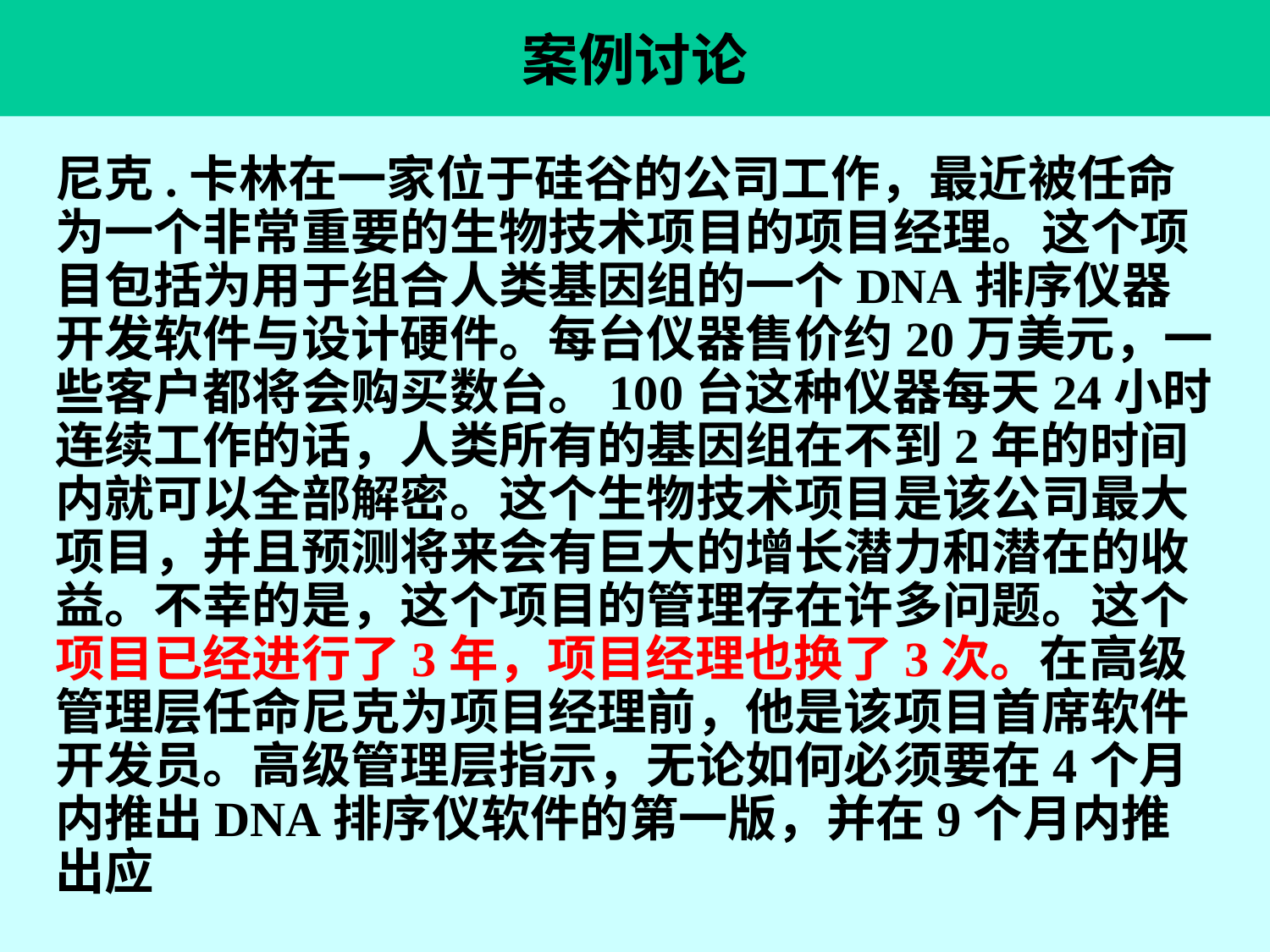

# 案例讨论
尼克.卡林在一家位于硅谷的公司工作，最近被任命为一个非常重要的生物技术项目的项目经理。这个项目包括为用于组合人类基因组的一个DNA排序仪器开发软件与设计硬件。每台仪器售价约20万美元，一些客户都将会购买数台。100台这种仪器每天24小时连续工作的话，人类所有的基因组在不到2年的时间内就可以全部解密。这个生物技术项目是该公司最大项目，并且预测将来会有巨大的增长潜力和潜在的收益。不幸的是，这个项目的管理存在许多问题。这个项目已经进行了3年，项目经理也换了3次。在高级管理层任命尼克为项目经理前，他是该项目首席软件开发员。高级管理层指示，无论如何必须要在4个月内推出DNA排序仪软件的第一版，并在9个月内推出应